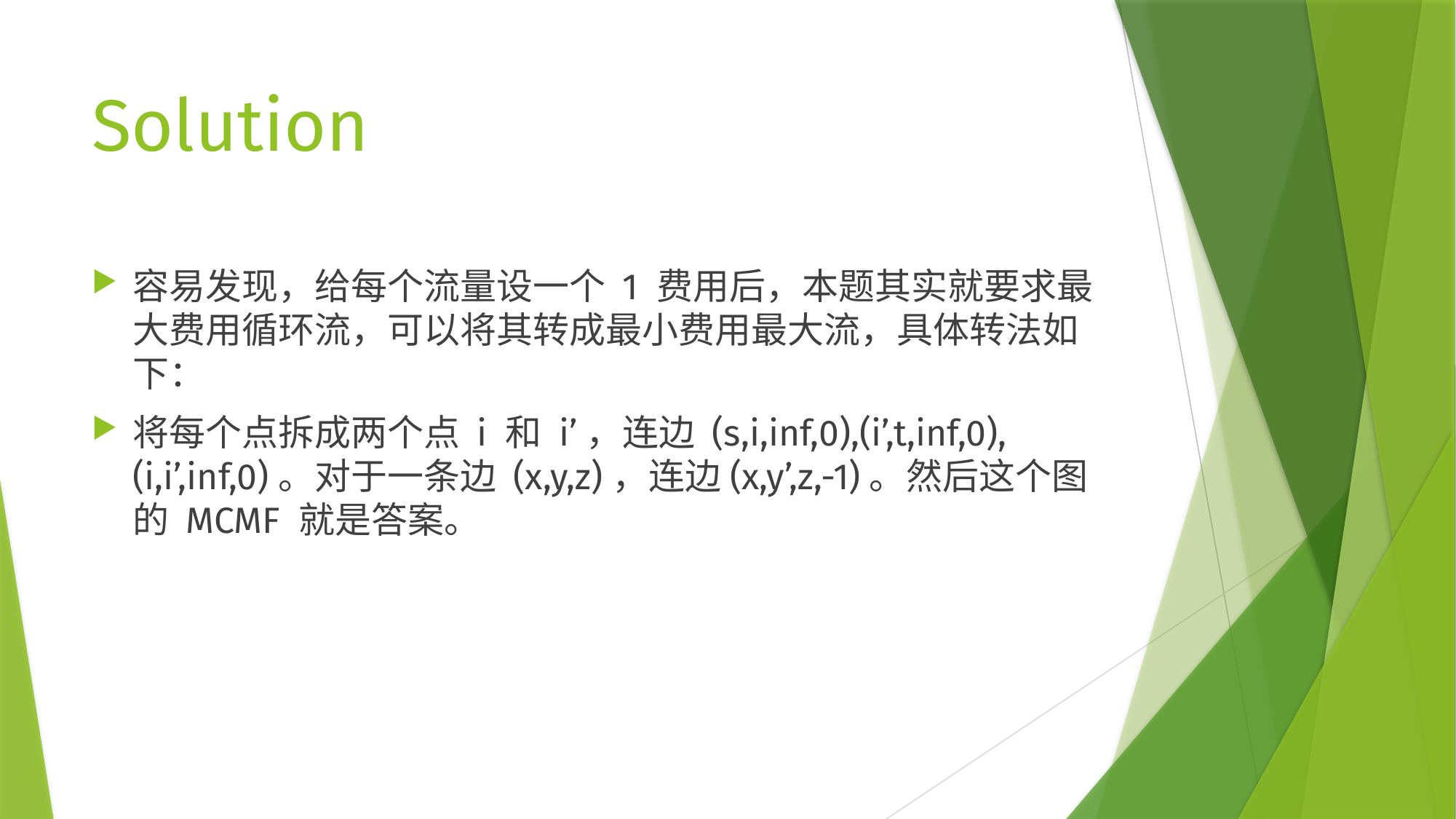

# Solution
容易发现，给每个流量设一个 1 费用后，本题其实就要求最大费用循环流，可以将其转成最小费用最大流，具体转法如下：
将每个点拆成两个点 i 和 i’，连边 (s,i,inf,0),(i’,t,inf,0),(i,i’,inf,0)。对于一条边 (x,y,z)，连边(x,y’,z,-1)。然后这个图的 MCMF 就是答案。